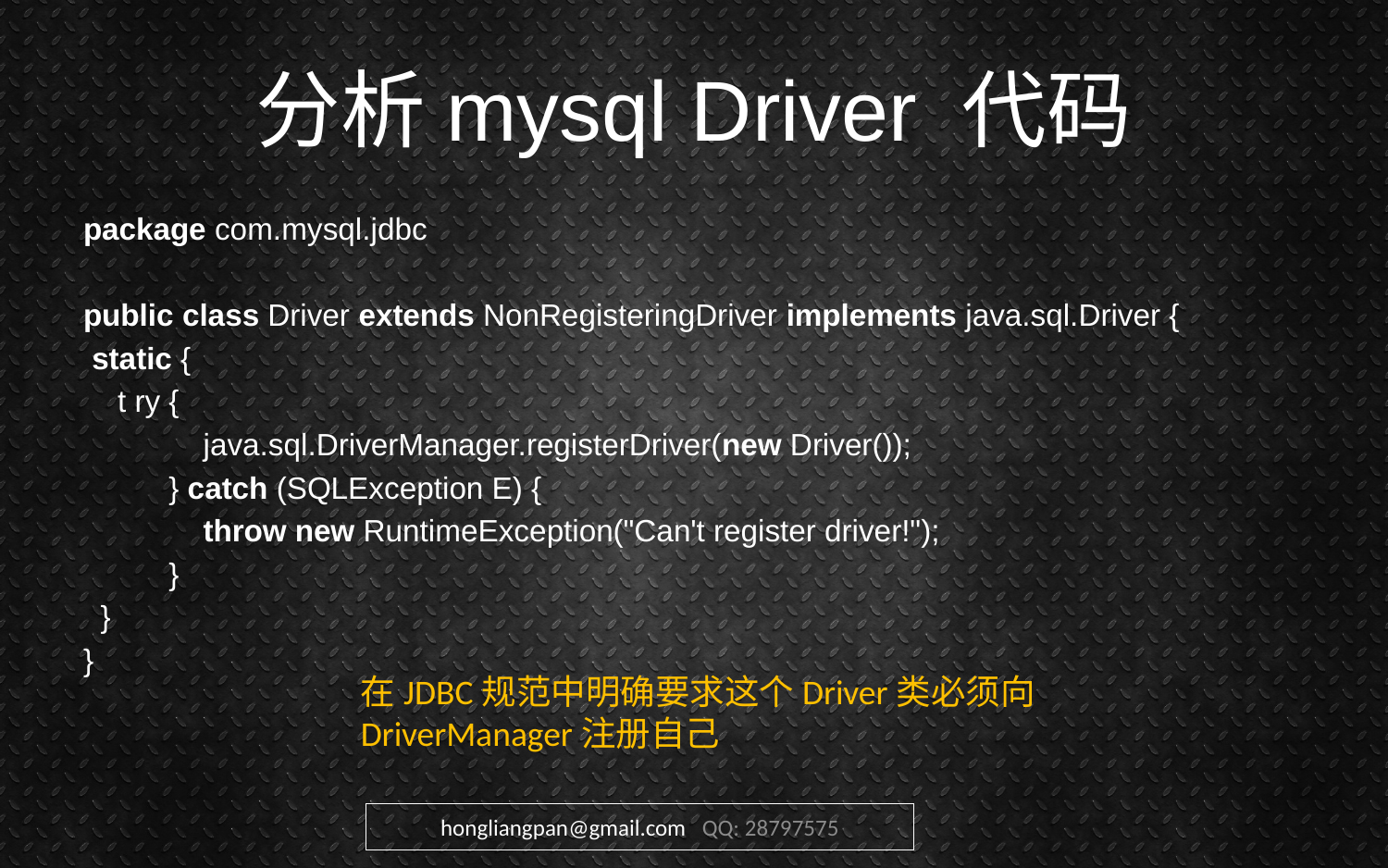

# 分析mysql Driver 代码
package com.mysql.jdbc

public class Driver extends NonRegisteringDriver implements java.sql.Driver {
 static {
    t ry {
              java.sql.DriverManager.registerDriver(new Driver());
          } catch (SQLException E) {
              throw new RuntimeException("Can't register driver!");
          }
  }
}

在JDBC规范中明确要求这个Driver类必须向DriverManager注册自己